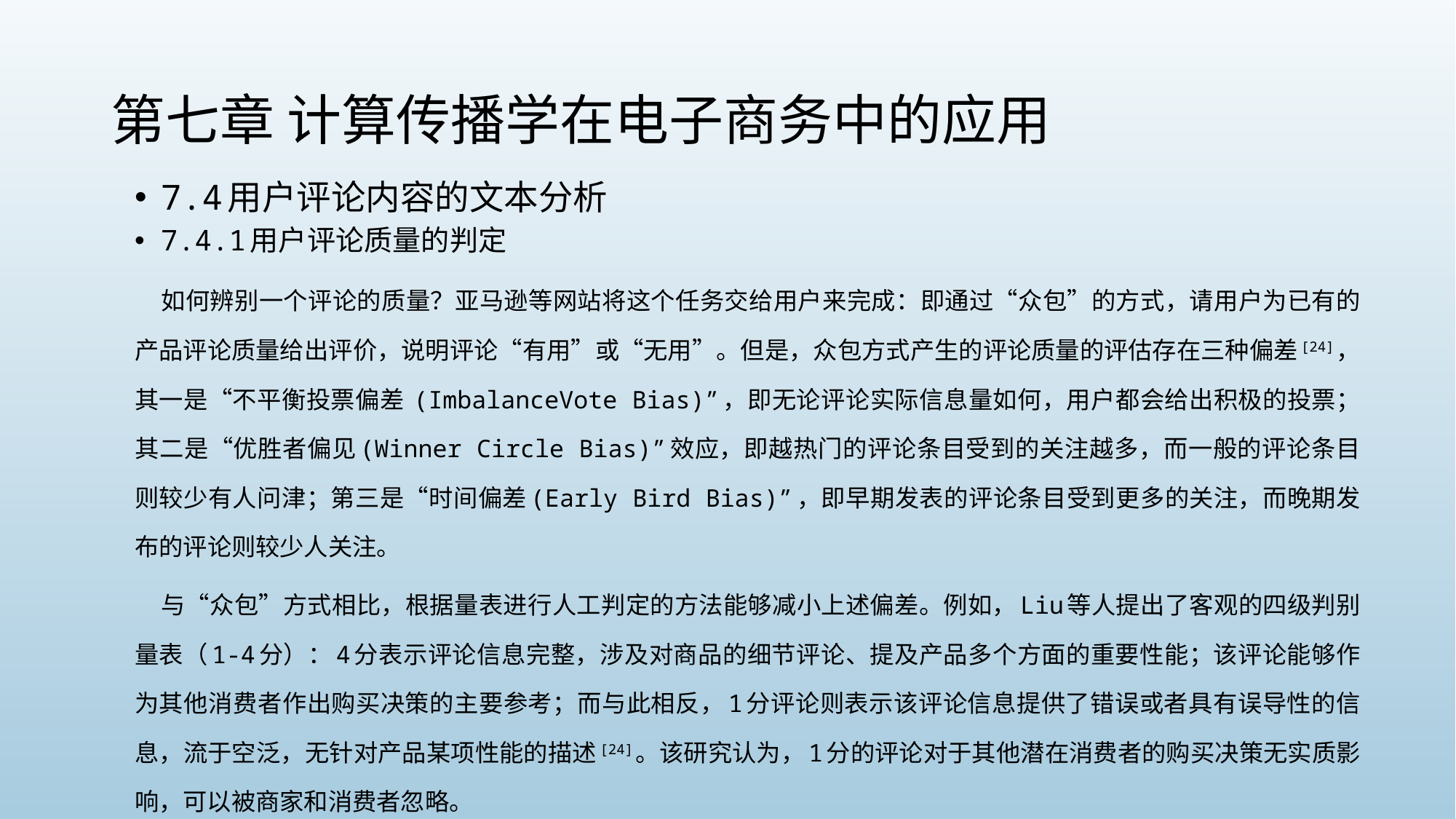

# 第七章 计算传播学在电子商务中的应用
7.4用户评论内容的文本分析
7.4.1用户评论质量的判定
    如何辨别一个评论的质量？亚马逊等网站将这个任务交给用户来完成：即通过“众包”的方式，请用户为已有的产品评论质量给出评价，说明评论“有用”或“无用”。但是，众包方式产生的评论质量的评估存在三种偏差[24]，其一是“不平衡投票偏差 (ImbalanceVote Bias)”，即无论评论实际信息量如何，用户都会给出积极的投票；其二是“优胜者偏见(Winner Circle Bias)”效应，即越热门的评论条目受到的关注越多，而一般的评论条目则较少有人问津；第三是“时间偏差(Early Bird Bias)”，即早期发表的评论条目受到更多的关注，而晚期发布的评论则较少人关注。
    与“众包”方式相比，根据量表进行人工判定的方法能够减小上述偏差。例如，Liu等人提出了客观的四级判别量表（1-4分）：4分表示评论信息完整，涉及对商品的细节评论、提及产品多个方面的重要性能；该评论能够作为其他消费者作出购买决策的主要参考；而与此相反，1分评论则表示该评论信息提供了错误或者具有误导性的信息，流于空泛，无针对产品某项性能的描述[24]。该研究认为，1分的评论对于其他潜在消费者的购买决策无实质影响，可以被商家和消费者忽略。